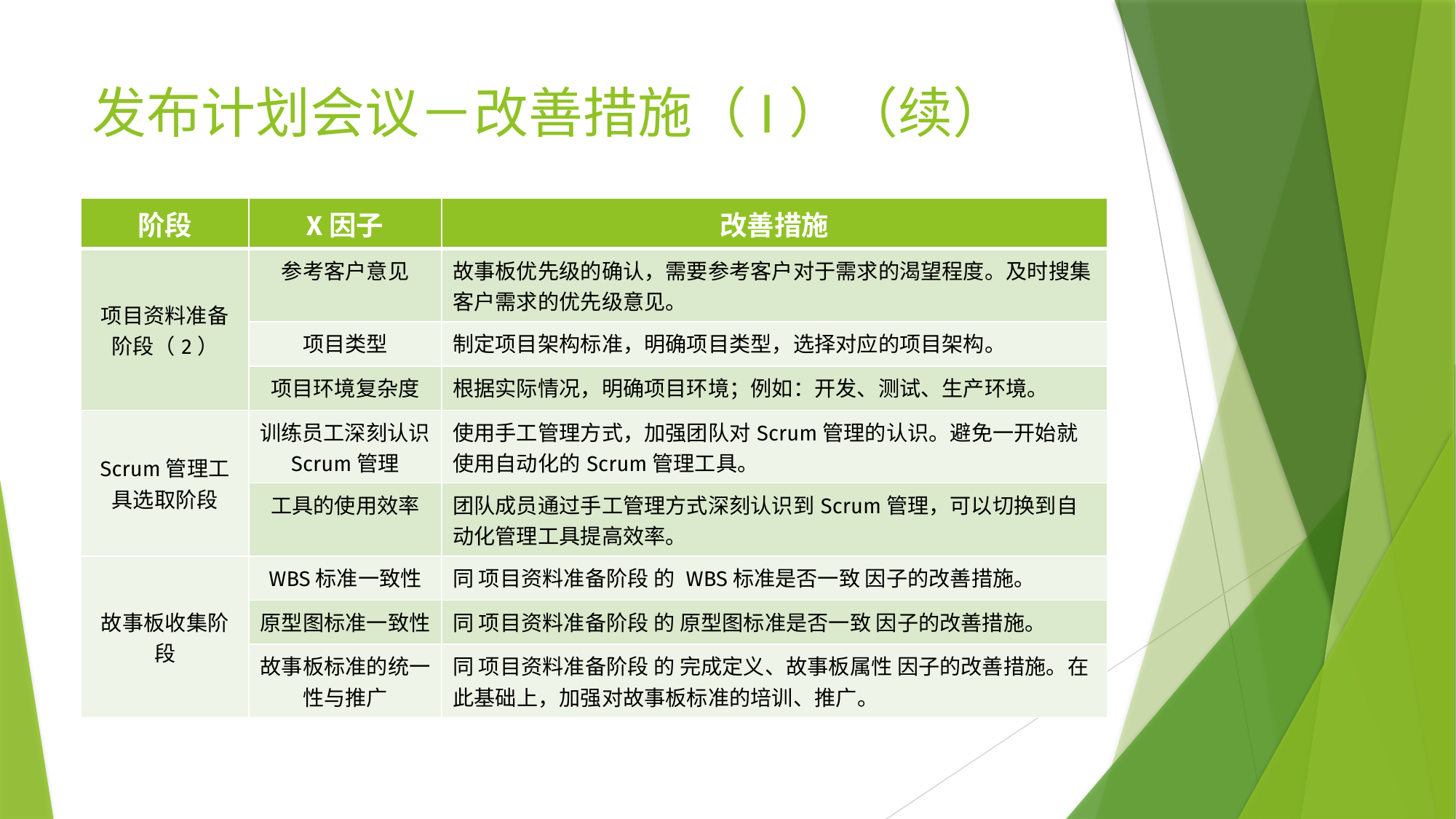

# 发布计划会议－改善措施（I）（续）
| 阶段 | X因子 | 改善措施 |
| --- | --- | --- |
| 项目资料准备阶段（2） | 参考客户意见 | 故事板优先级的确认，需要参考客户对于需求的渴望程度。及时搜集客户需求的优先级意见。 |
|  | 项目类型 | 制定项目架构标准，明确项目类型，选择对应的项目架构。 |
|  | 项目环境复杂度 | 根据实际情况，明确项目环境；例如：开发、测试、生产环境。 |
| Scrum管理工具选取阶段 | 训练员工深刻认识Scrum管理 | 使用手工管理方式，加强团队对Scrum管理的认识。避免一开始就使用自动化的Scrum管理工具。 |
|  | 工具的使用效率 | 团队成员通过手工管理方式深刻认识到Scrum管理，可以切换到自动化管理工具提高效率。 |
| 故事板收集阶段 | WBS标准一致性 | 同 项目资料准备阶段 的 WBS标准是否一致 因子的改善措施。 |
|  | 原型图标准一致性 | 同 项目资料准备阶段 的 原型图标准是否一致 因子的改善措施。 |
|  | 故事板标准的统一性与推广 | 同 项目资料准备阶段 的 完成定义、故事板属性 因子的改善措施。在此基础上，加强对故事板标准的培训、推广。 |